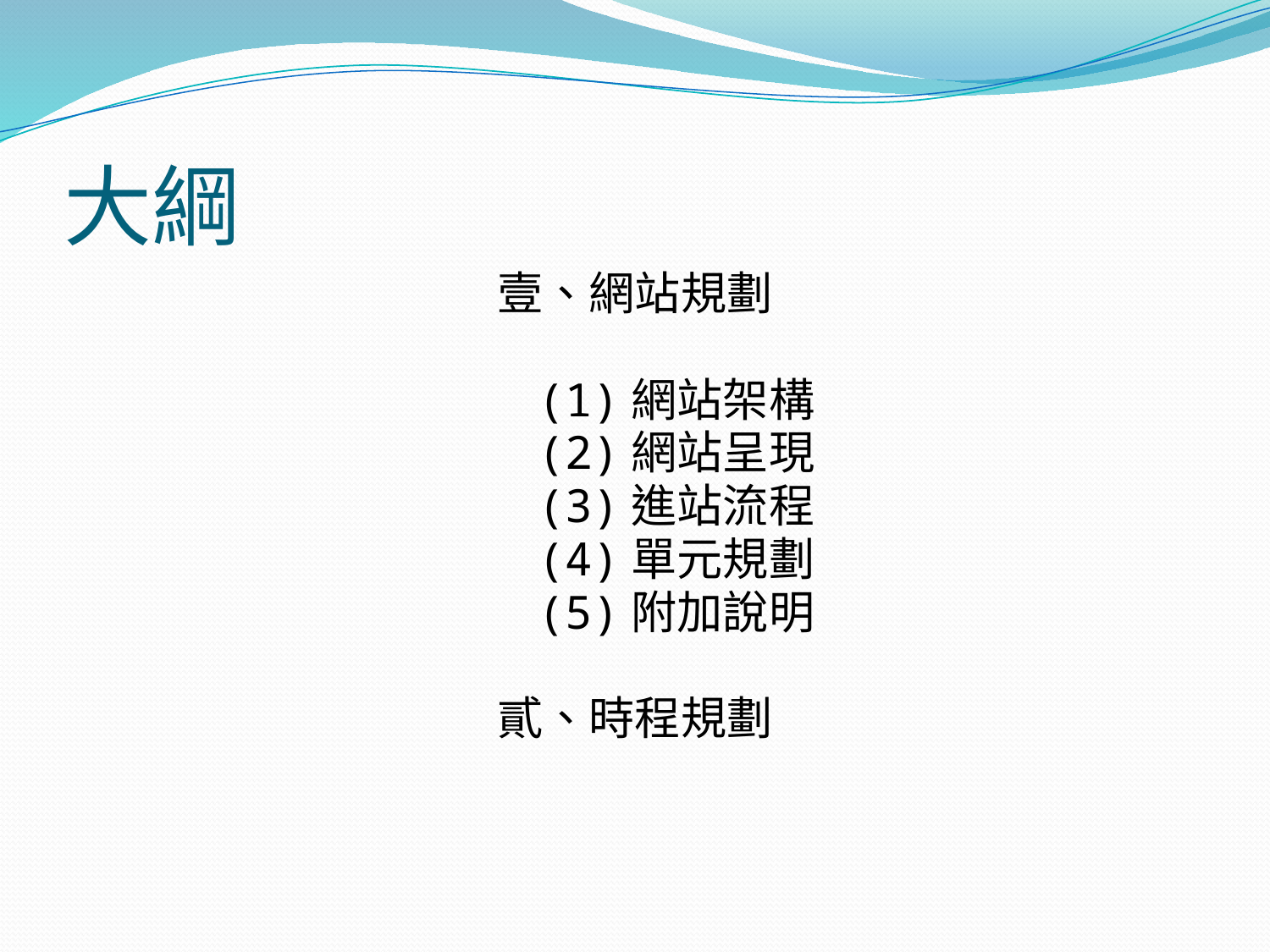

# 大綱
壹、網站規劃

   (1)網站架構
   (2)網站呈現
   (3)進站流程
   (4)單元規劃
   (5)附加說明

貳、時程規劃